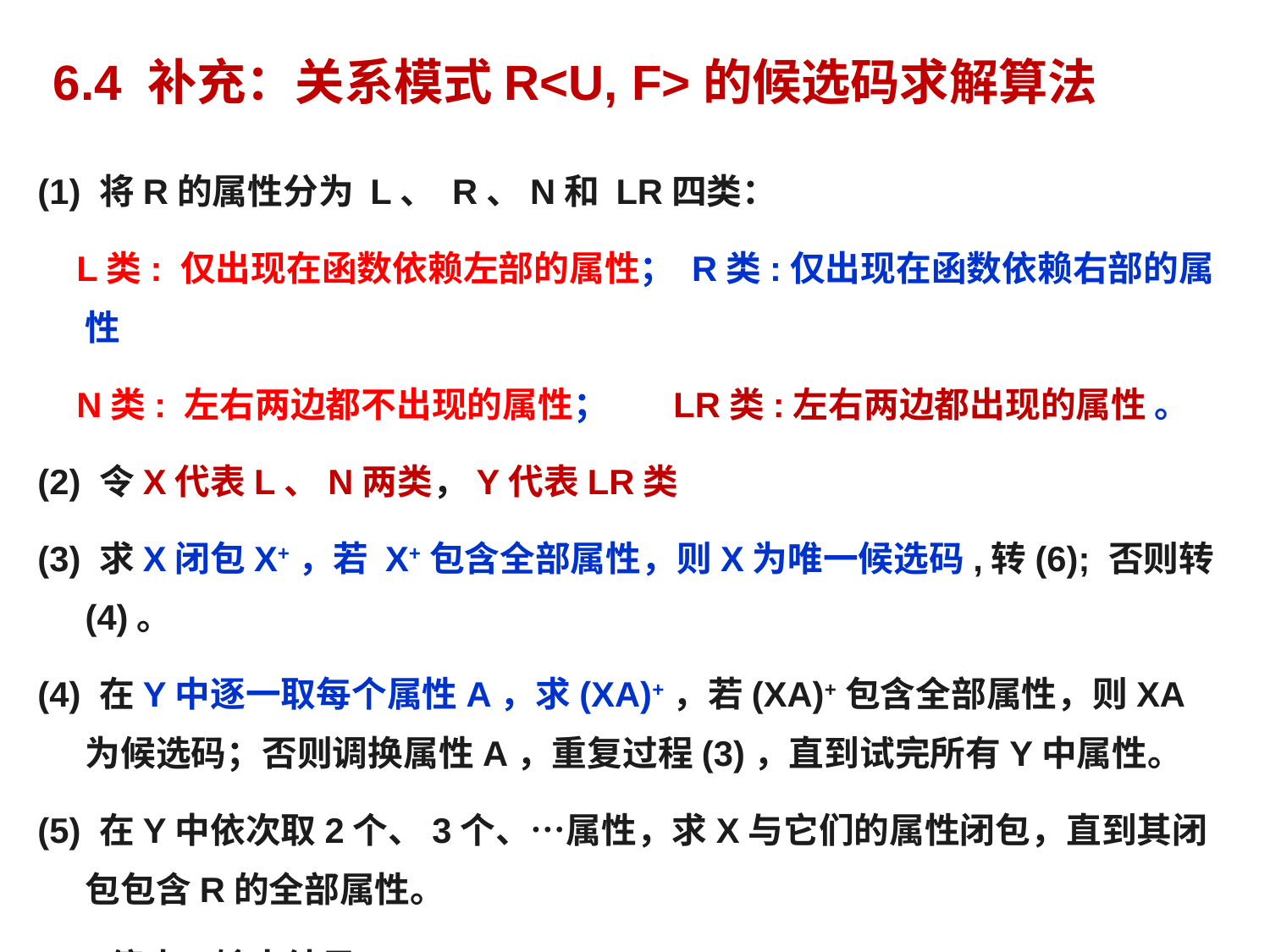

# 6.4 补充：关系模式R<U, F>的候选码求解算法
(1) 将R的属性分为 L、 R、N和 LR四类：
    L类: 仅出现在函数依赖左部的属性； R类:仅出现在函数依赖右部的属性
    N类: 左右两边都不出现的属性；       LR类:左右两边都出现的属性 。
(2) 令X代表L、N两类，Y代表LR类
(3) 求X闭包X+，若 X+包含全部属性，则X为唯一候选码,转(6); 否则转(4)。
(4) 在Y中逐一取每个属性A，求(XA)+，若(XA)+包含全部属性，则XA为候选码；否则调换属性A，重复过程(3)，直到试完所有Y中属性。
(5) 在Y中依次取2个、3个、…属性，求X与它们的属性闭包，直到其闭包包含R的全部属性。
 (6) 停止，输出结果。